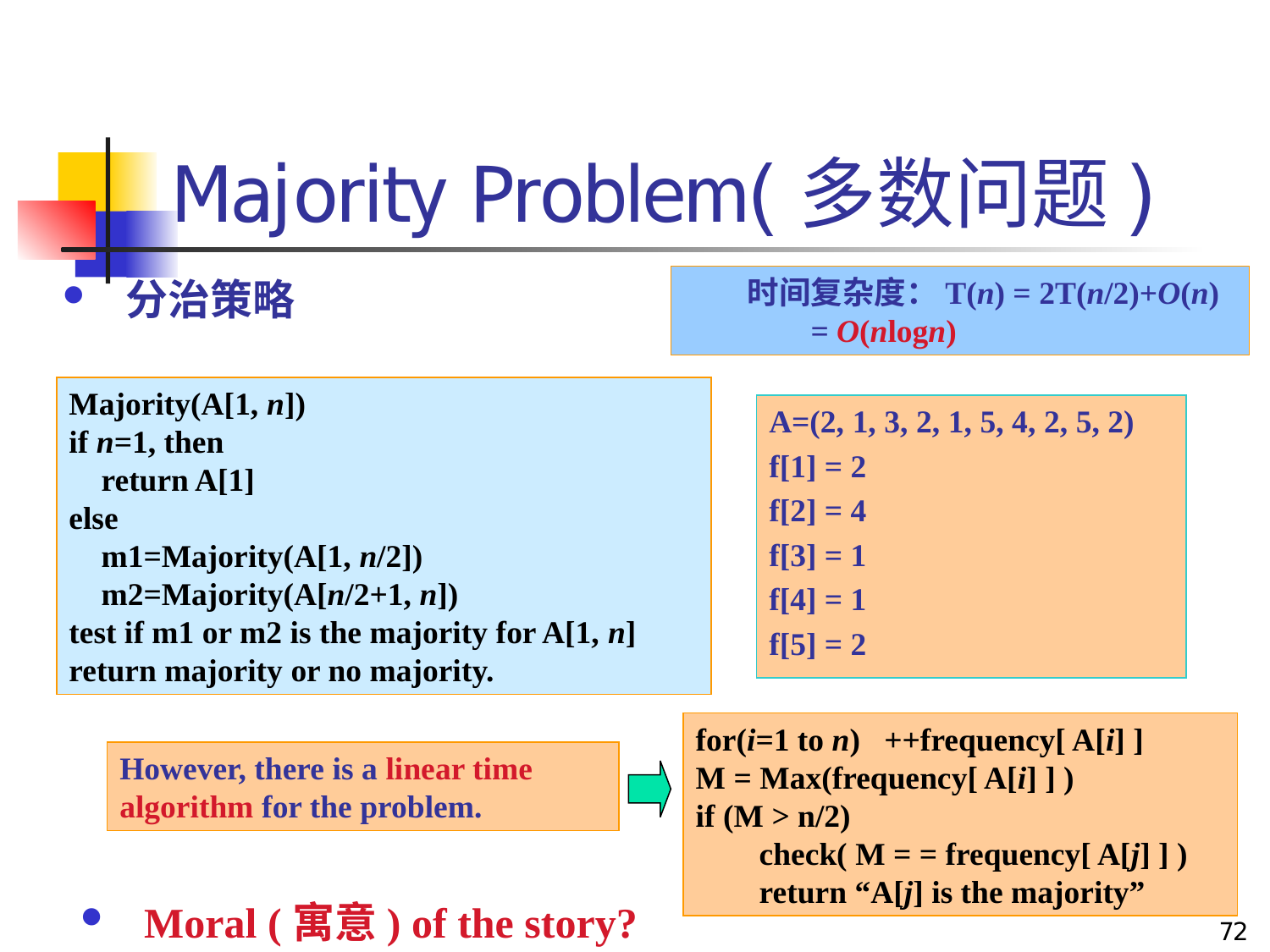

# Majority Problem(多数问题)
时间复杂度：T(n) = 2T(n/2)+O(n) = O(nlogn)
分治策略
Majority(A[1, n])
if n=1, then
    return A[1]
else
    m1=Majority(A[1, n/2])
    m2=Majority(A[n/2+1, n])
test if m1 or m2 is the majority for A[1, n]
return majority or no majority.
A=(2, 1, 3, 2, 1, 5, 4, 2, 5, 2)
f[1] = 2
f[2] = 4
f[3] = 1
f[4] = 1
f[5] = 2
for(i=1 to n)   ++frequency[ A[i] ]
M = Max(frequency[ A[i] ] )
if (M > n/2)
	check( M = = frequency[ A[j] ] )
	return “A[j] is the majority”
However, there is a linear time
algorithm for the problem.

72
Moral (寓意) of the story?